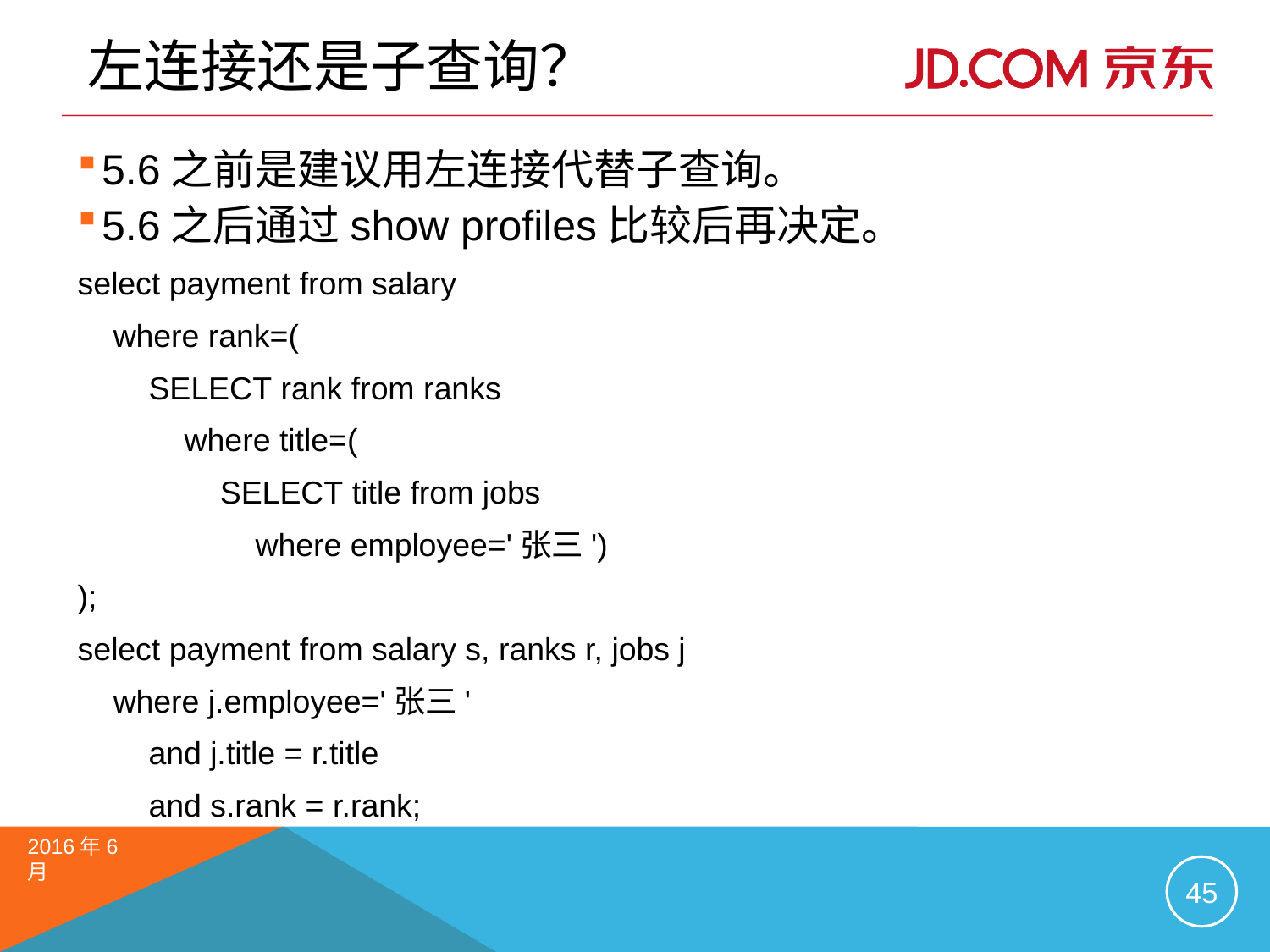

# 左连接还是子查询？
5.6之前是建议用左连接代替子查询。
5.6之后通过show profiles比较后再决定。
select payment from salary
    where rank=(
        SELECT rank from ranks
            where title=(
                SELECT title from jobs
                    where employee='张三')
);
select payment from salary s, ranks r, jobs j
    where j.employee='张三'
        and j.title = r.title
        and s.rank = r.rank;

2016年6月
45